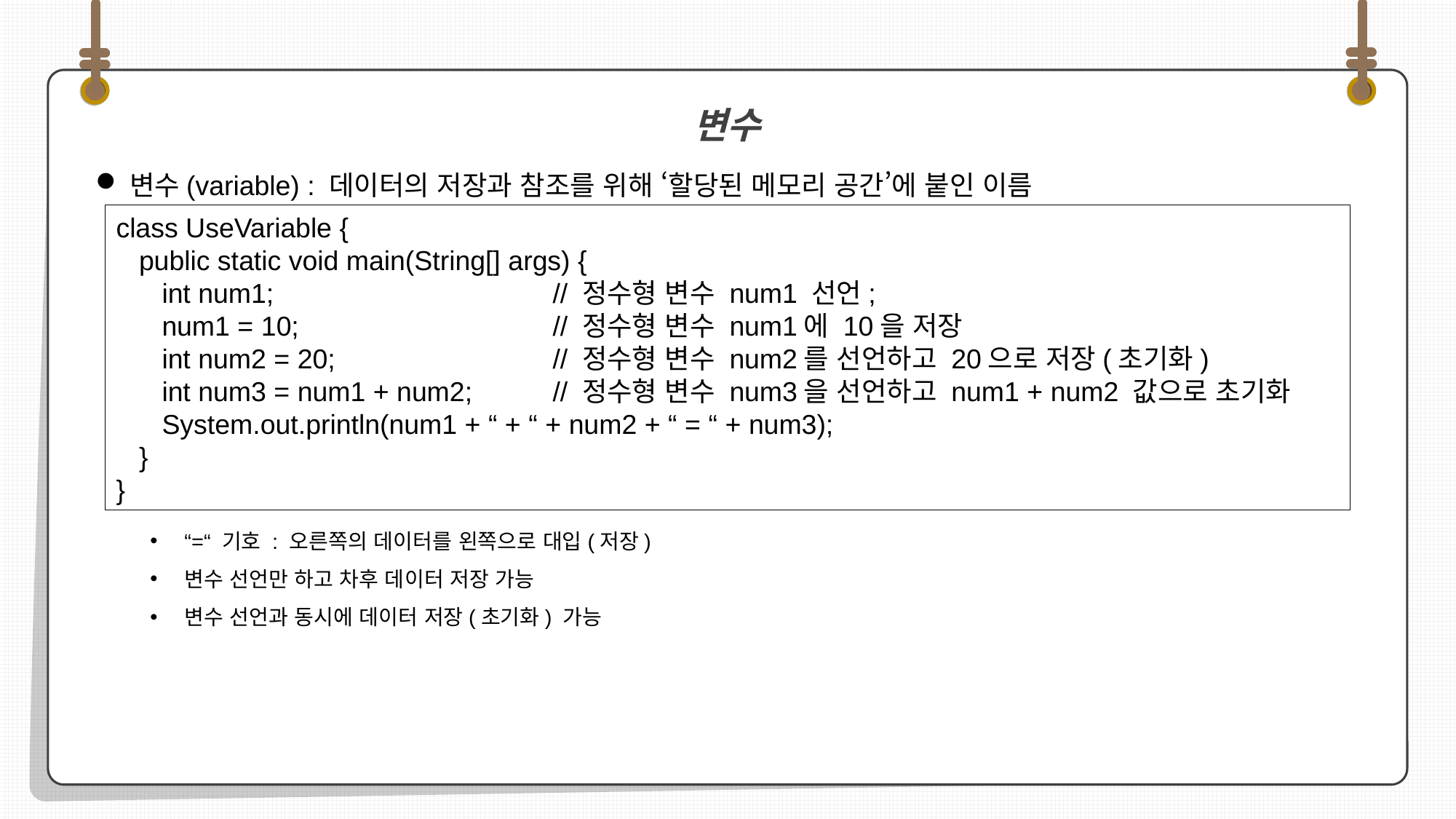

변수(variable) : 데이터의 저장과 참조를 위해 ‘할당된 메모리 공간’에 붙인 이름

“=“ 기호 : 오른쪽의 데이터를 왼쪽으로 대입(저장)
변수 선언만 하고 차후 데이터 저장 가능
변수 선언과 동시에 데이터 저장(초기화) 가능
변수

class UseVariable {
   public static void main(String[] args) {
      int num1;			// 정수형 변수 num1 선언;
      num1 = 10;			// 정수형 변수 num1에 10을 저장
      int num2 = 20;		// 정수형 변수 num2를 선언하고 20으로 저장(초기화)
      int num3 = num1 + num2;	// 정수형 변수 num3을 선언하고 num1 + num2 값으로 초기화
      System.out.println(num1 + “ + “ + num2 + “ = “ + num3);
   }
}